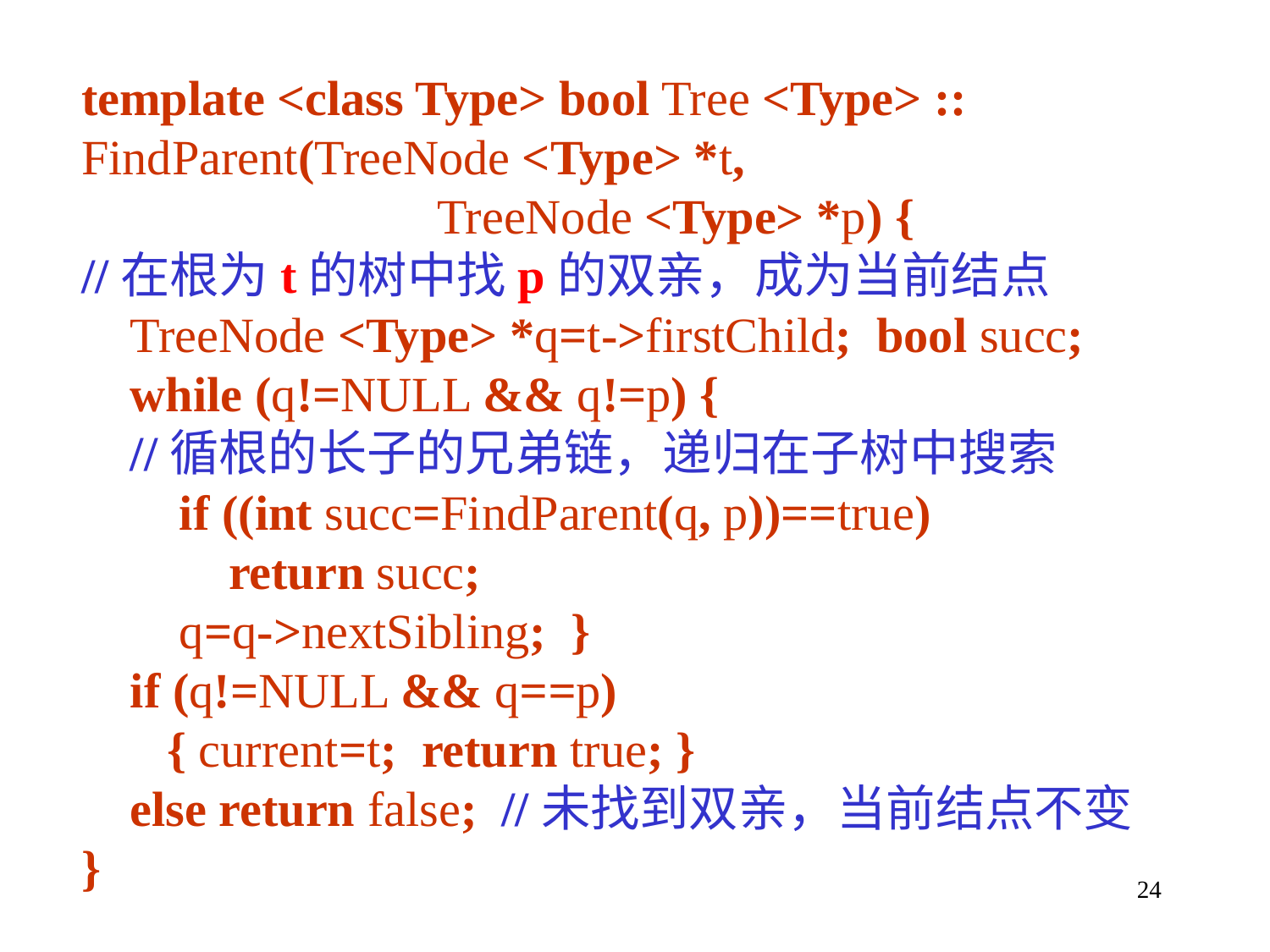

template <class Type> bool Tree <Type> ::
FindParent(TreeNode <Type> *t,
                             TreeNode <Type> *p) {
//在根为t的树中找p的双亲，成为当前结点
    TreeNode <Type> *q=t->firstChild;  bool succ;
    while (q!=NULL && q!=p) {
    //循根的长子的兄弟链，递归在子树中搜索
        if ((int succ=FindParent(q, p))==true)
            return succ;
        q=q->nextSibling;  }
    if (q!=NULL && q==p)
       { current=t;  return true; }
    else return false;  //未找到双亲，当前结点不变
}
24